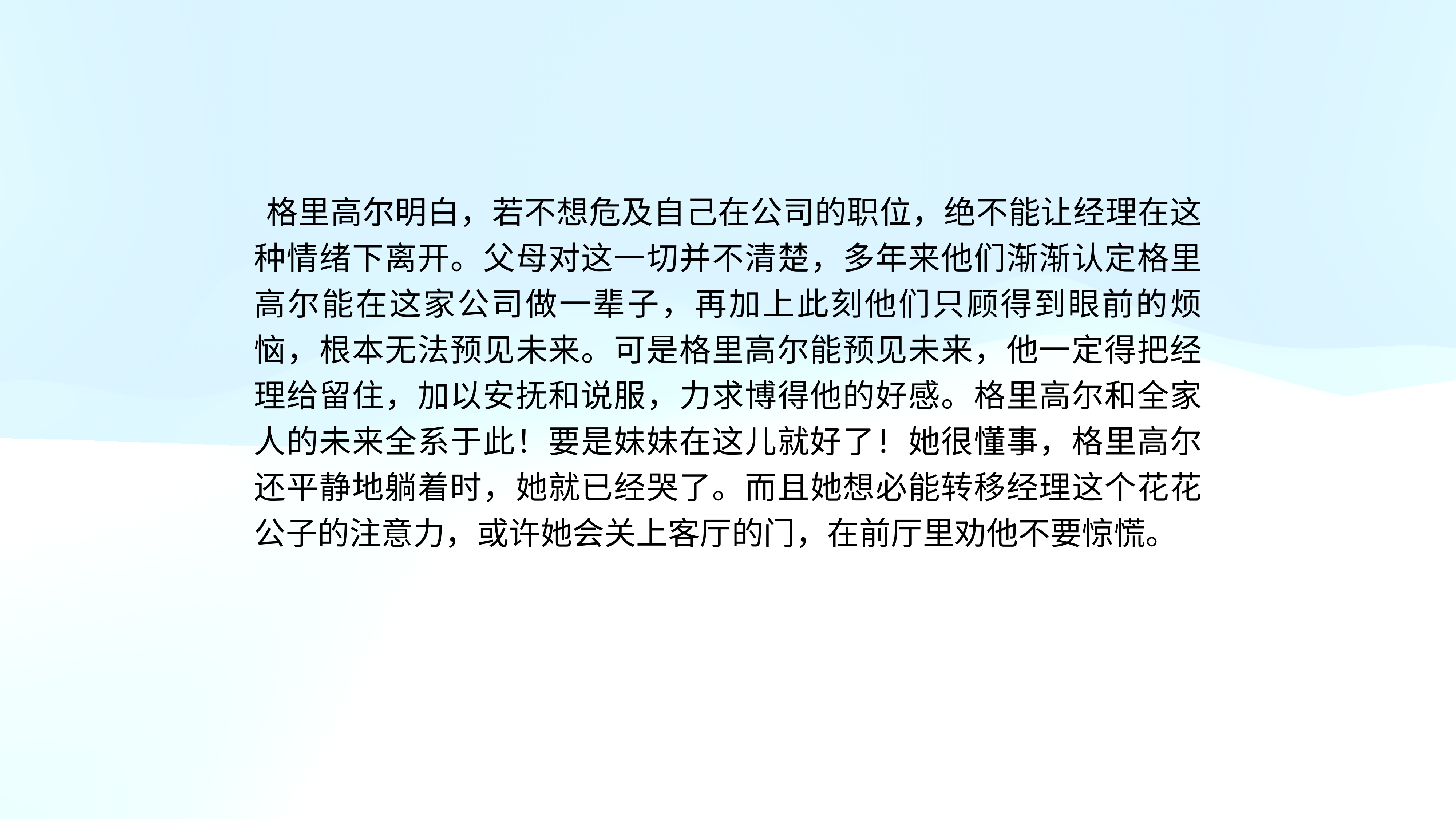

格里高尔明白，若不想危及自己在公司的职位，绝不能让经理在这种情绪下离开。父母对这一切并不清楚，多年来他们渐渐认定格里高尔能在这家公司做一辈子，再加上此刻他们只顾得到眼前的烦恼，根本无法预见未来。可是格里高尔能预见未来，他一定得把经理给留住，加以安抚和说服，力求博得他的好感。格里高尔和全家人的未来全系于此！要是妹妹在这儿就好了！她很懂事，格里高尔还平静地躺着时，她就已经哭了。而且她想必能转移经理这个花花公子的注意力，或许她会关上客厅的门，在前厅里劝他不要惊慌。